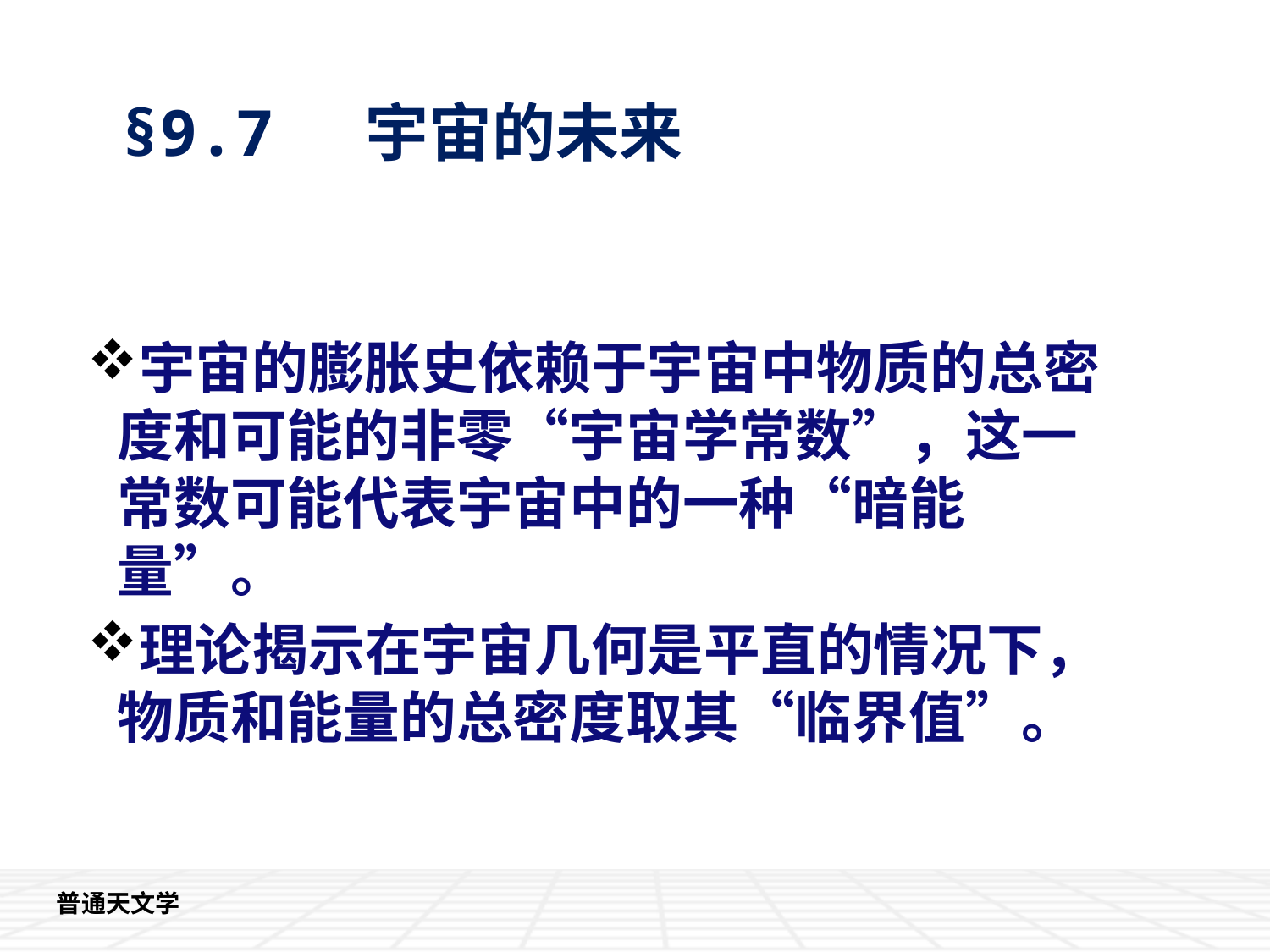

§9.7  宇宙的未来
宇宙的膨胀史依赖于宇宙中物质的总密度和可能的非零“宇宙学常数”，这一常数可能代表宇宙中的一种“暗能量”。
理论揭示在宇宙几何是平直的情况下，物质和能量的总密度取其“临界值”。
   普通天文学